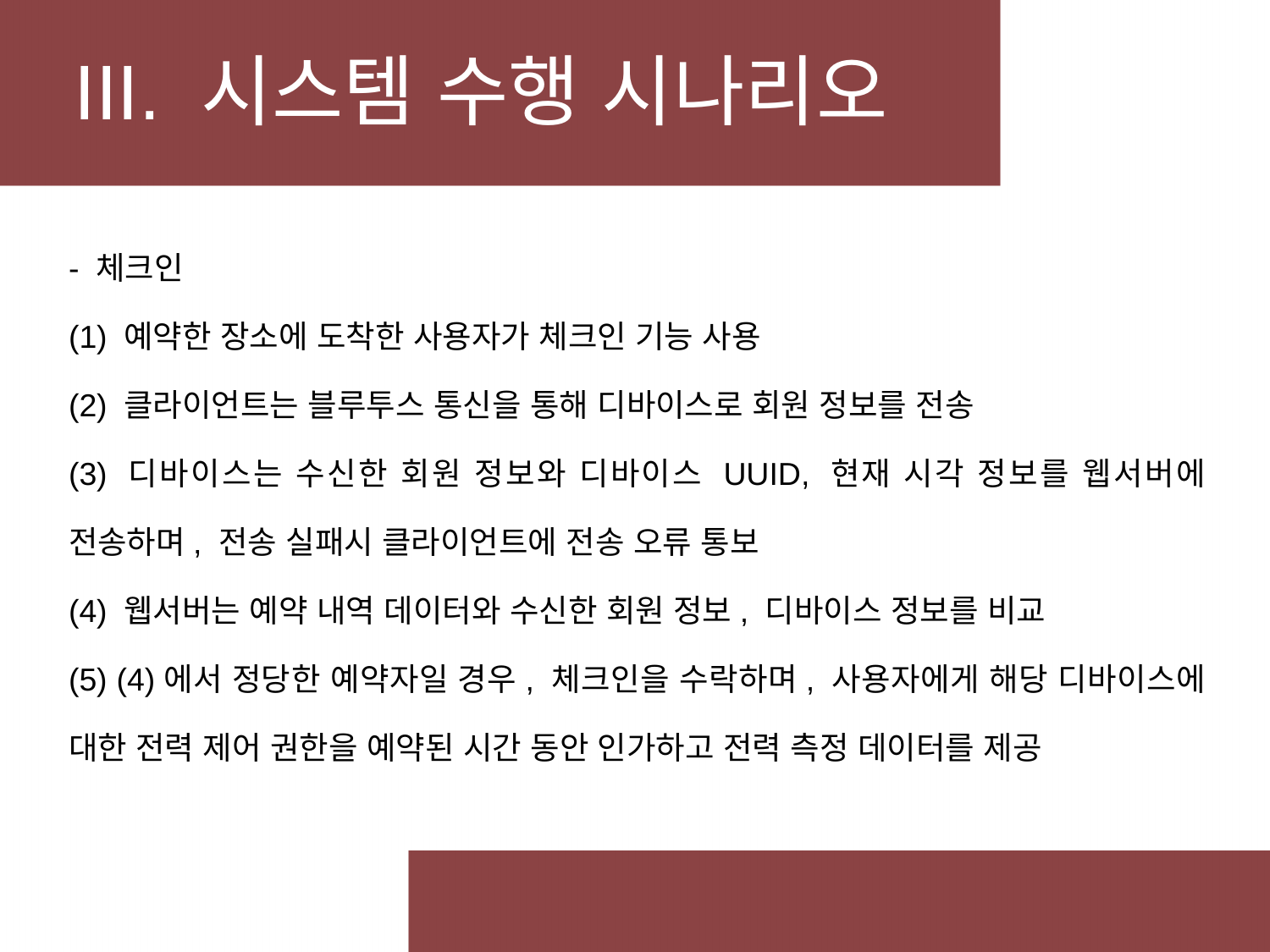

# III. 시스템 수행 시나리오
- 체크인
(1) 예약한 장소에 도착한 사용자가 체크인 기능 사용
(2) 클라이언트는 블루투스 통신을 통해 디바이스로 회원 정보를 전송
(3) 디바이스는 수신한 회원 정보와 디바이스 UUID, 현재 시각 정보를 웹서버에 전송하며, 전송 실패시 클라이언트에 전송 오류 통보
(4) 웹서버는 예약 내역 데이터와 수신한 회원 정보, 디바이스 정보를 비교
(5) (4)에서 정당한 예약자일 경우, 체크인을 수락하며, 사용자에게 해당 디바이스에 대한 전력 제어 권한을 예약된 시간 동안 인가하고 전력 측정 데이터를 제공